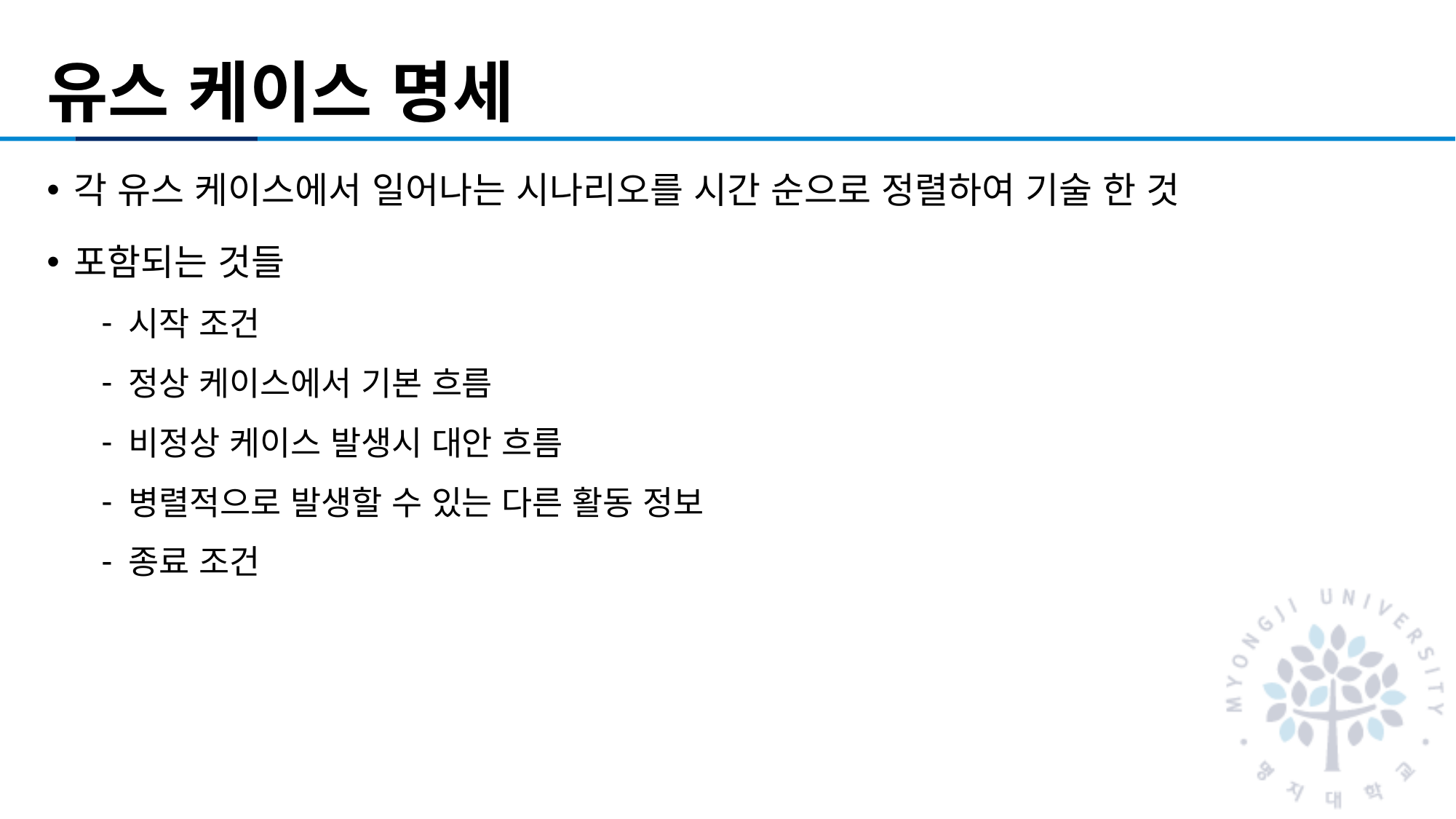

# 유스 케이스 명세
각 유스 케이스에서 일어나는 시나리오를 시간 순으로 정렬하여 기술 한 것
포함되는 것들
시작 조건
정상 케이스에서 기본 흐름
비정상 케이스 발생시 대안 흐름
병렬적으로 발생할 수 있는 다른 활동 정보
종료 조건